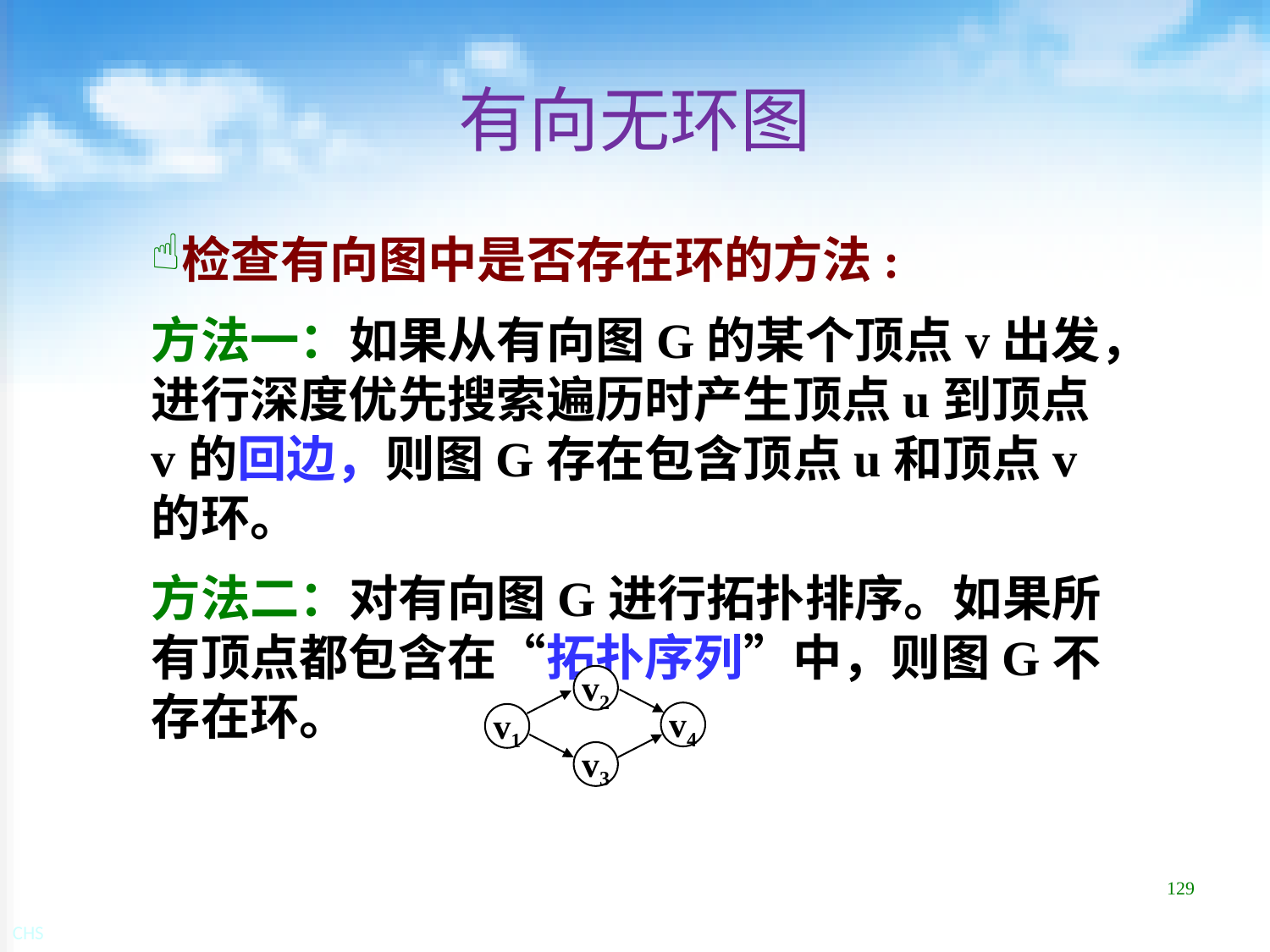

# 有向无环图
检查有向图中是否存在环的方法:
方法一：如果从有向图G的某个顶点v出发，进行深度优先搜索遍历时产生顶点u到顶点v的回边，则图G存在包含顶点u和顶点v的环。
方法二：对有向图G进行拓扑排序。如果所有顶点都包含在“拓扑序列”中，则图G不存在环。
v2

v4
v1

v3
129